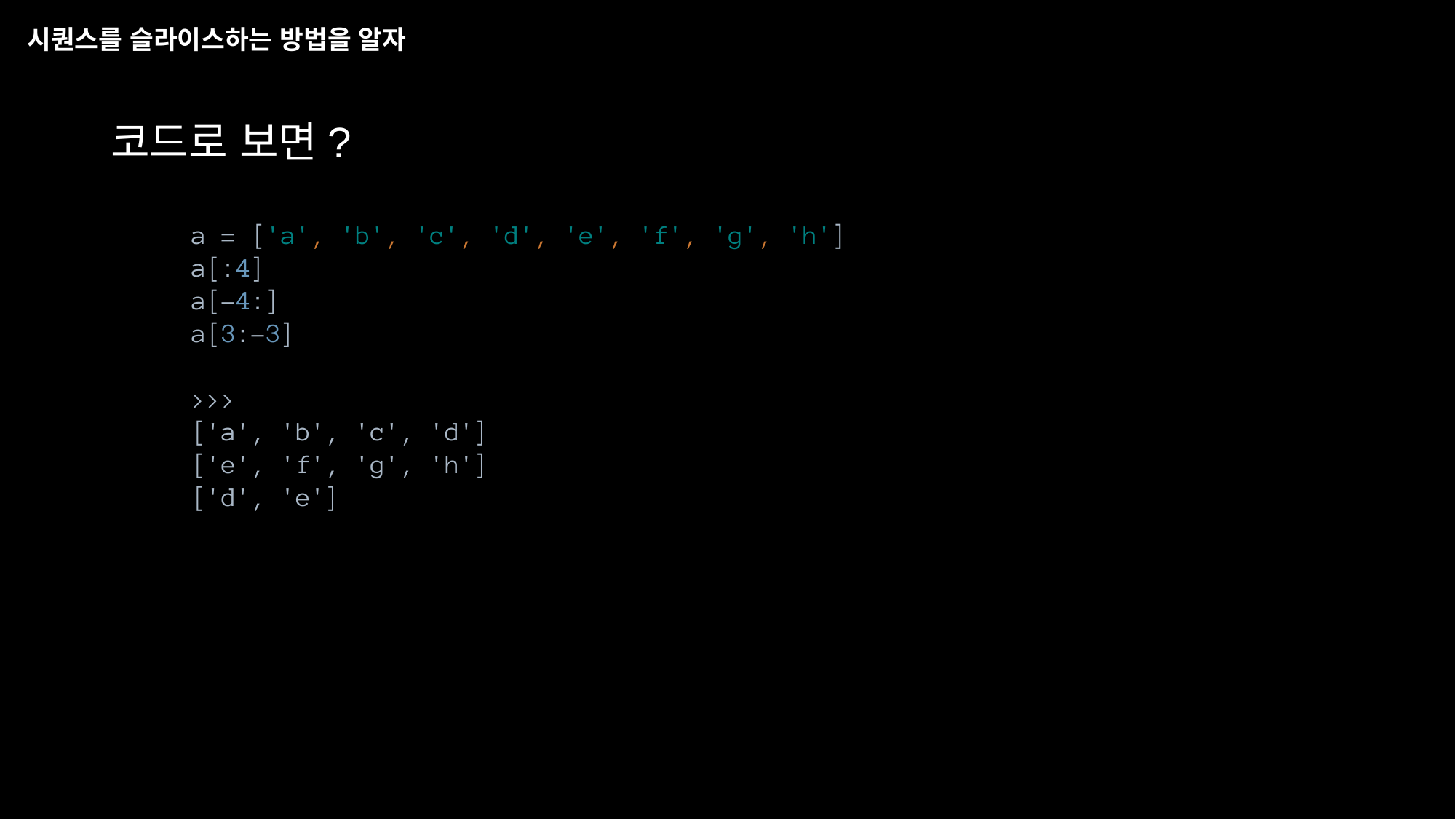

# 시퀀스를 슬라이스하는 방법을 알자
코드로 보면?
a = ['a', 'b', 'c', 'd', 'e', 'f', 'g', 'h']
a[:4]
a[-4:]
a[3:-3]

>>>
['a', 'b', 'c', 'd']
['e', 'f', 'g', 'h']
['d', 'e']